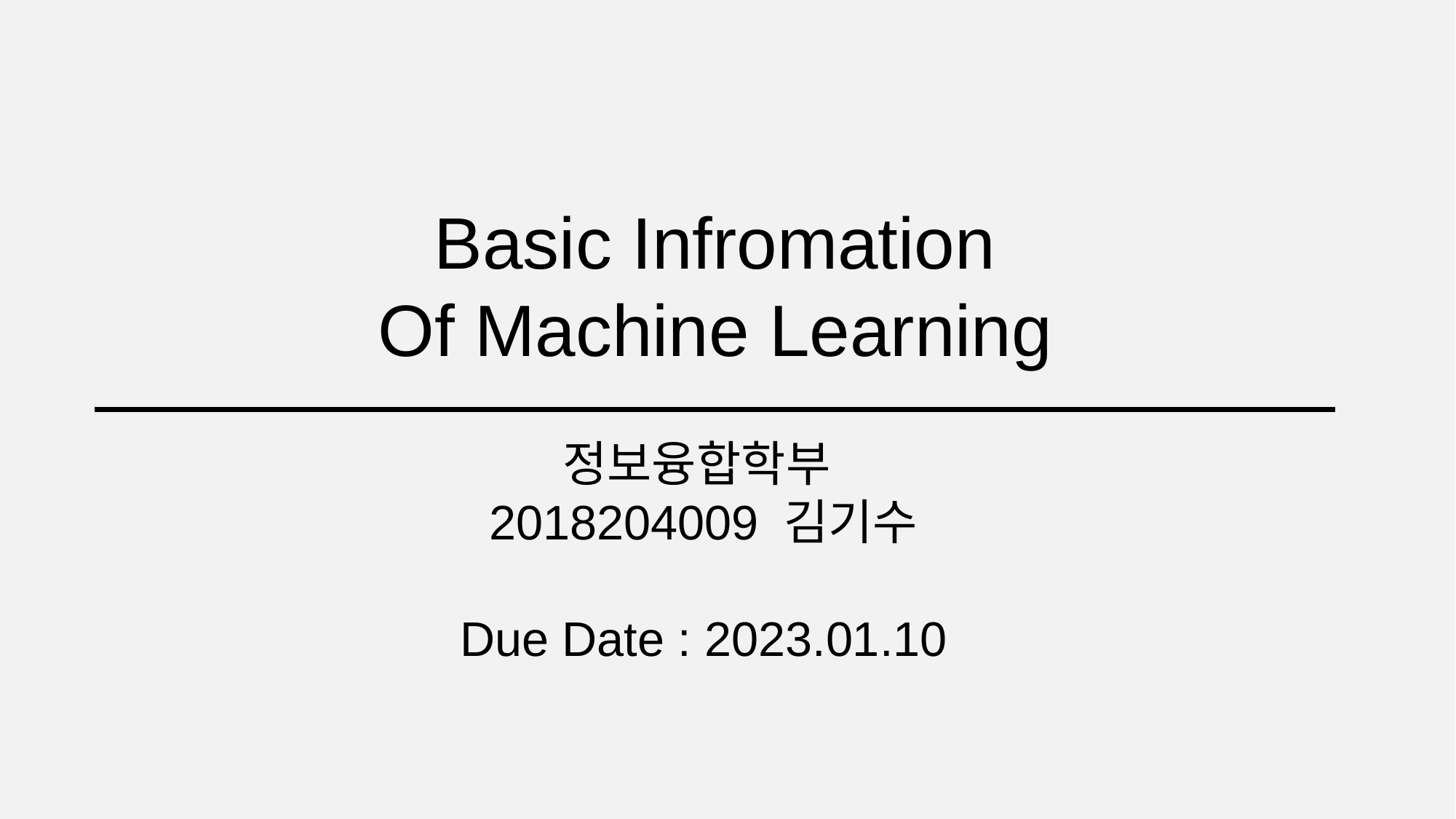

Basic Infromation
Of Machine Learning
정보융합학부
2018204009 김기수

Due Date : 2023.01.10